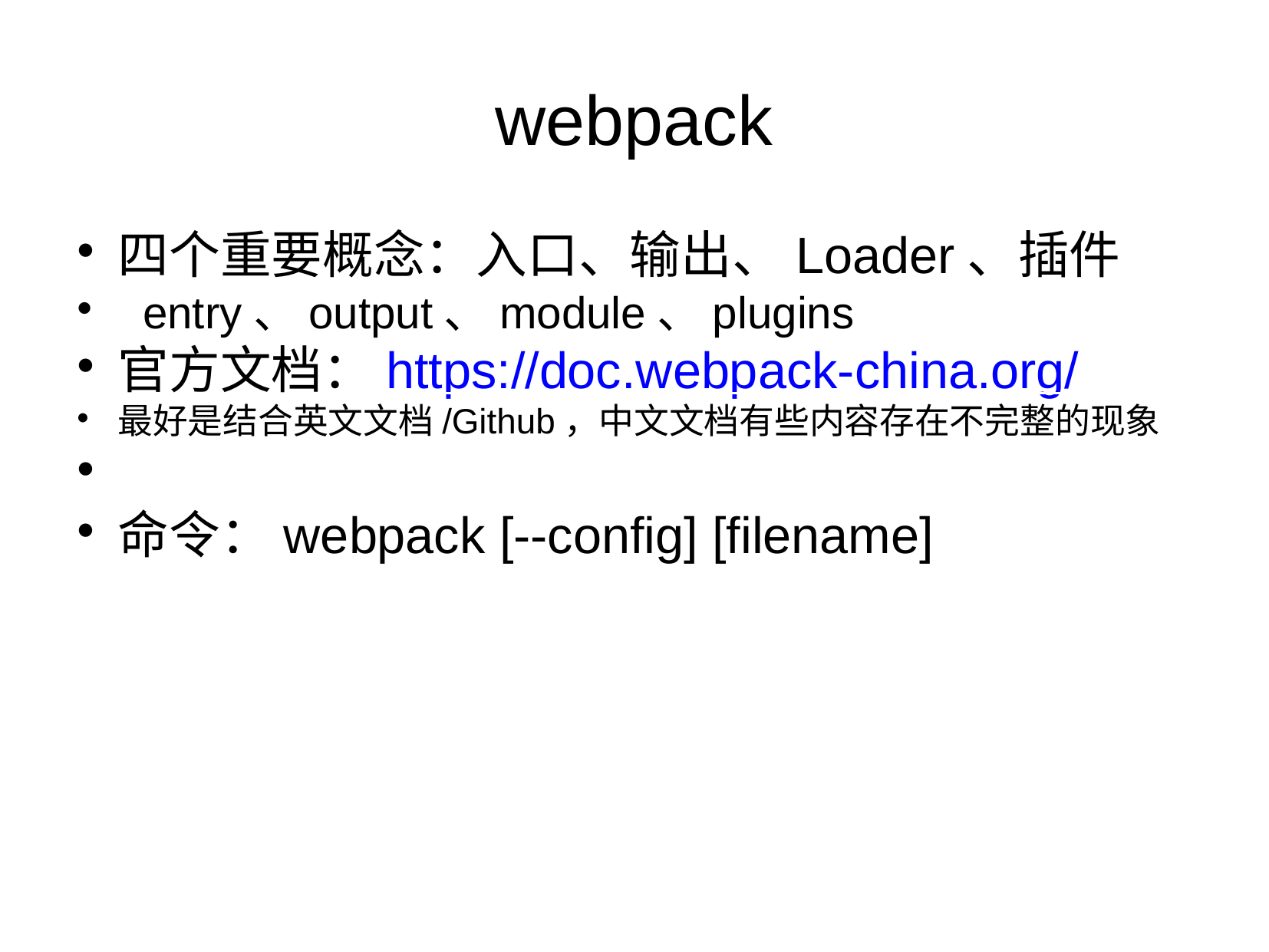

webpack
四个重要概念：入口、输出、Loader、插件
  entry、output、module、plugins
官方文档：https://doc.webpack-china.org/
最好是结合英文文档/Github，中文文档有些内容存在不完整的现象

命令：webpack [--config] [filename]